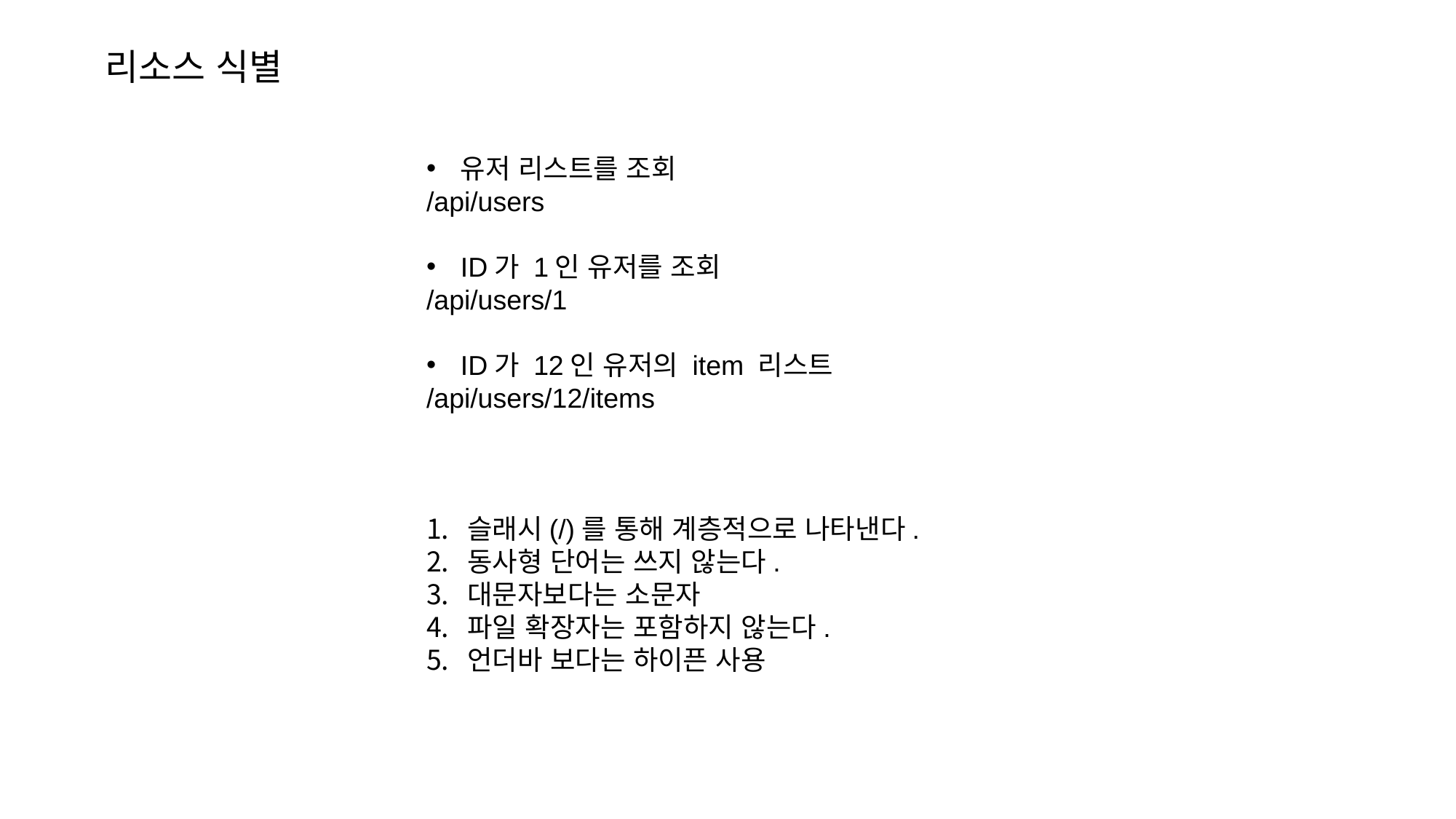

리소스 식별
유저 리스트를 조회
/api/users

ID가 1인 유저를 조회
/api/users/1

ID가 12인 유저의 item 리스트
/api/users/12/items

슬래시(/)를 통해 계층적으로 나타낸다.
동사형 단어는 쓰지 않는다.
대문자보다는 소문자
파일 확장자는 포함하지 않는다.
언더바 보다는 하이픈 사용